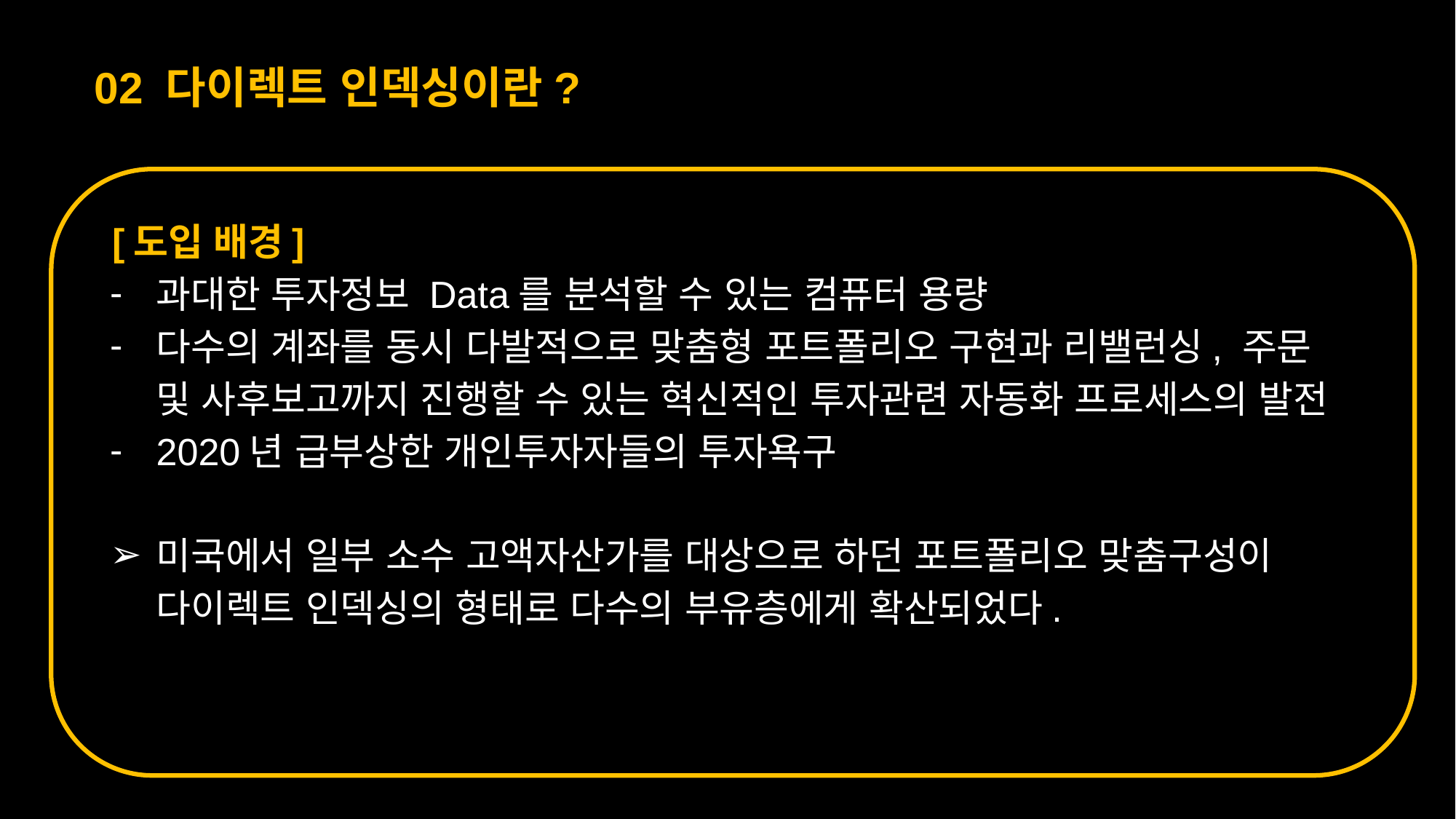

02 다이렉트 인덱싱이란?

 [도입 배경]
과대한 투자정보 Data를 분석할 수 있는 컴퓨터 용량
다수의 계좌를 동시 다발적으로 맞춤형 포트폴리오 구현과 리밸런싱, 주문 및 사후보고까지 진행할 수 있는 혁신적인 투자관련 자동화 프로세스의 발전
2020년 급부상한 개인투자자들의 투자욕구

미국에서 일부 소수 고액자산가를 대상으로 하던 포트폴리오 맞춤구성이 다이렉트 인덱싱의 형태로 다수의 부유층에게 확산되었다.